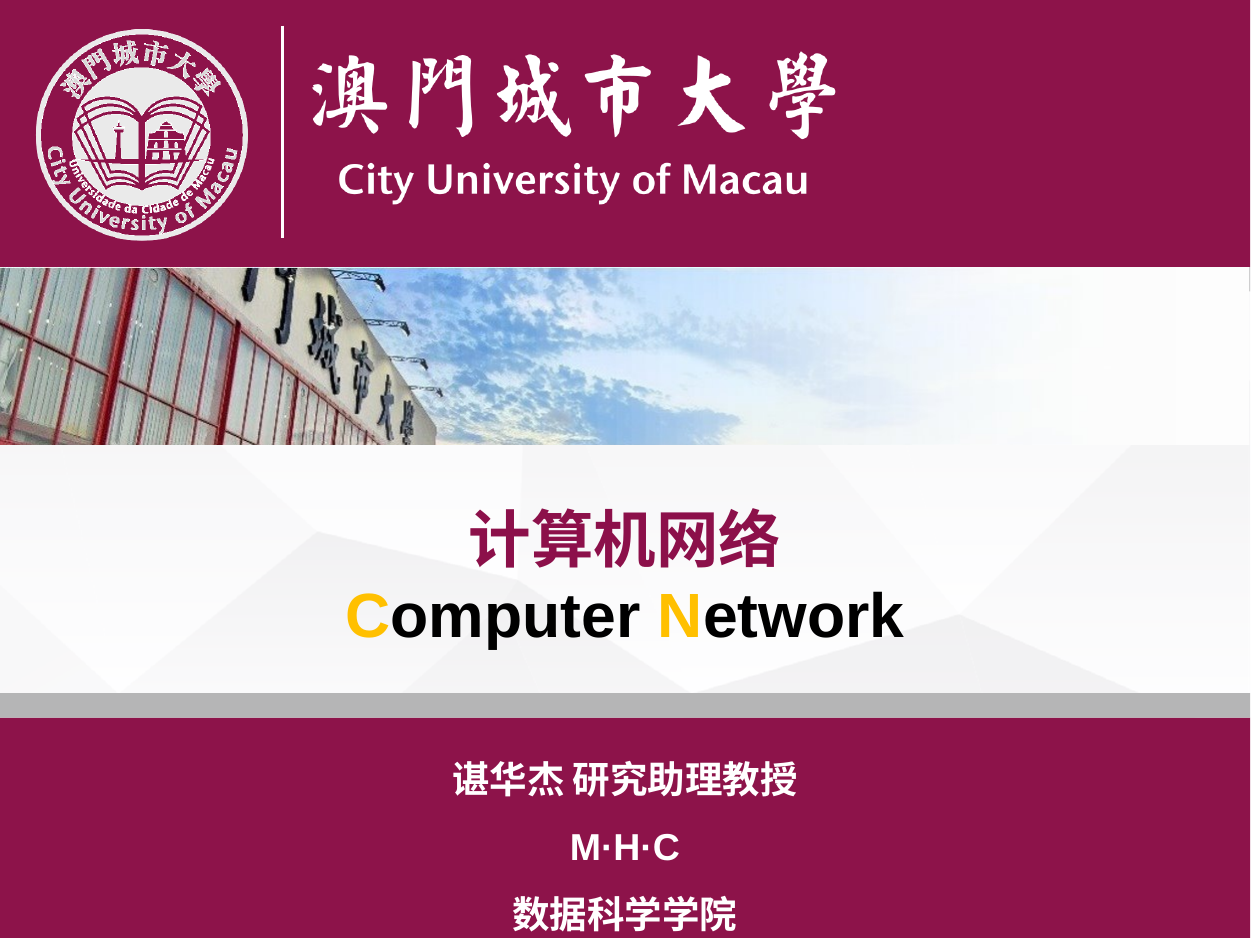

计算机网络
Computer Network
谌华杰 研究助理教授
M·H·C
数据科学学院